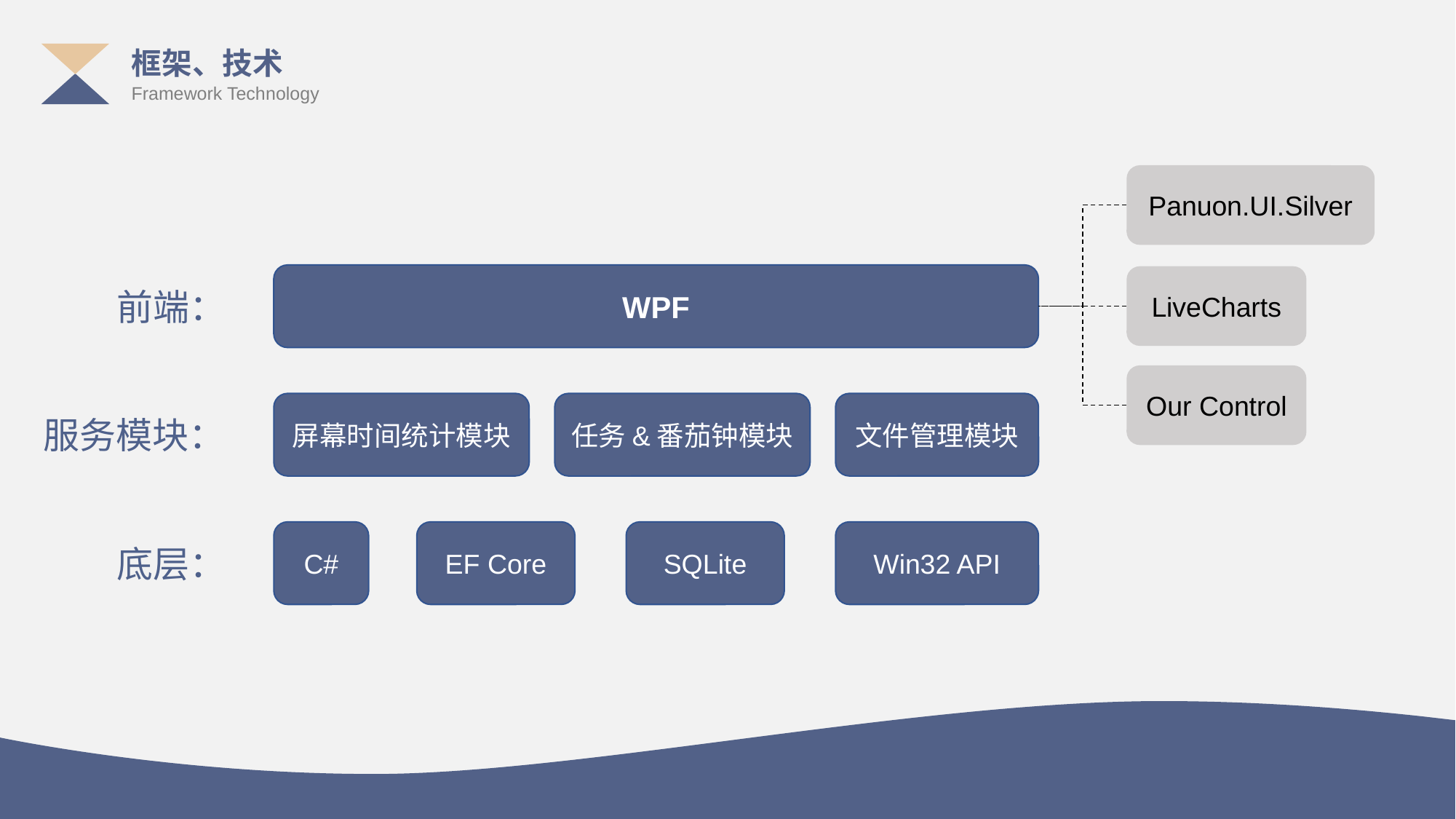

框架、技术
Framework Technology

Panuon.UI.Silver
WPF
LiveCharts
前端：
Our Control
文件管理模块
屏幕时间统计模块
任务&番茄钟模块
服务模块：
EF Core
SQLite
Win32 API
C#
底层：